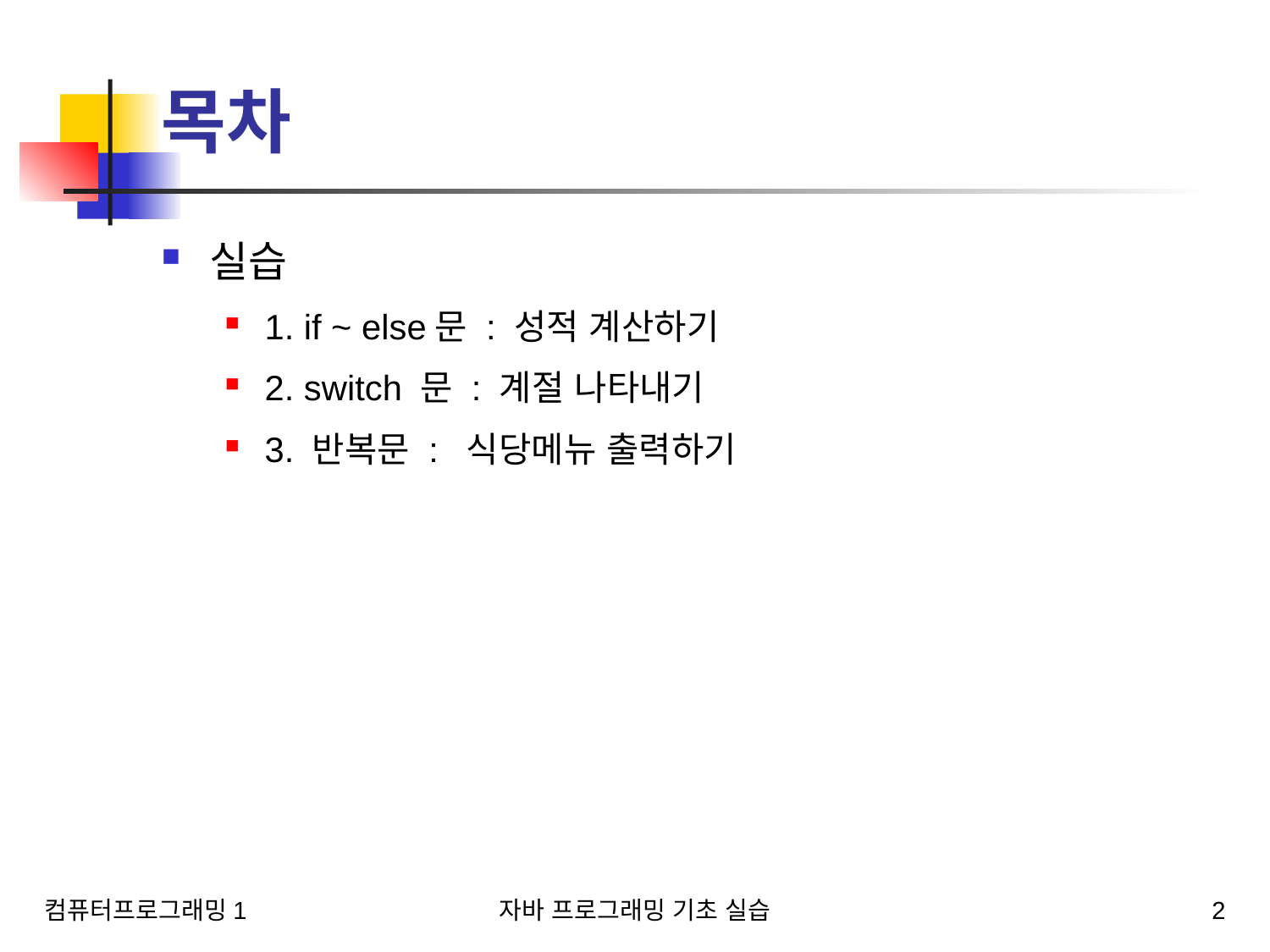

# 목차
실습
1. if ~ else문 : 성적 계산하기
2. switch 문 : 계절 나타내기
3. 반복문 :  식당메뉴 출력하기

컴퓨터프로그래밍1
자바 프로그래밍 기초 실습
2